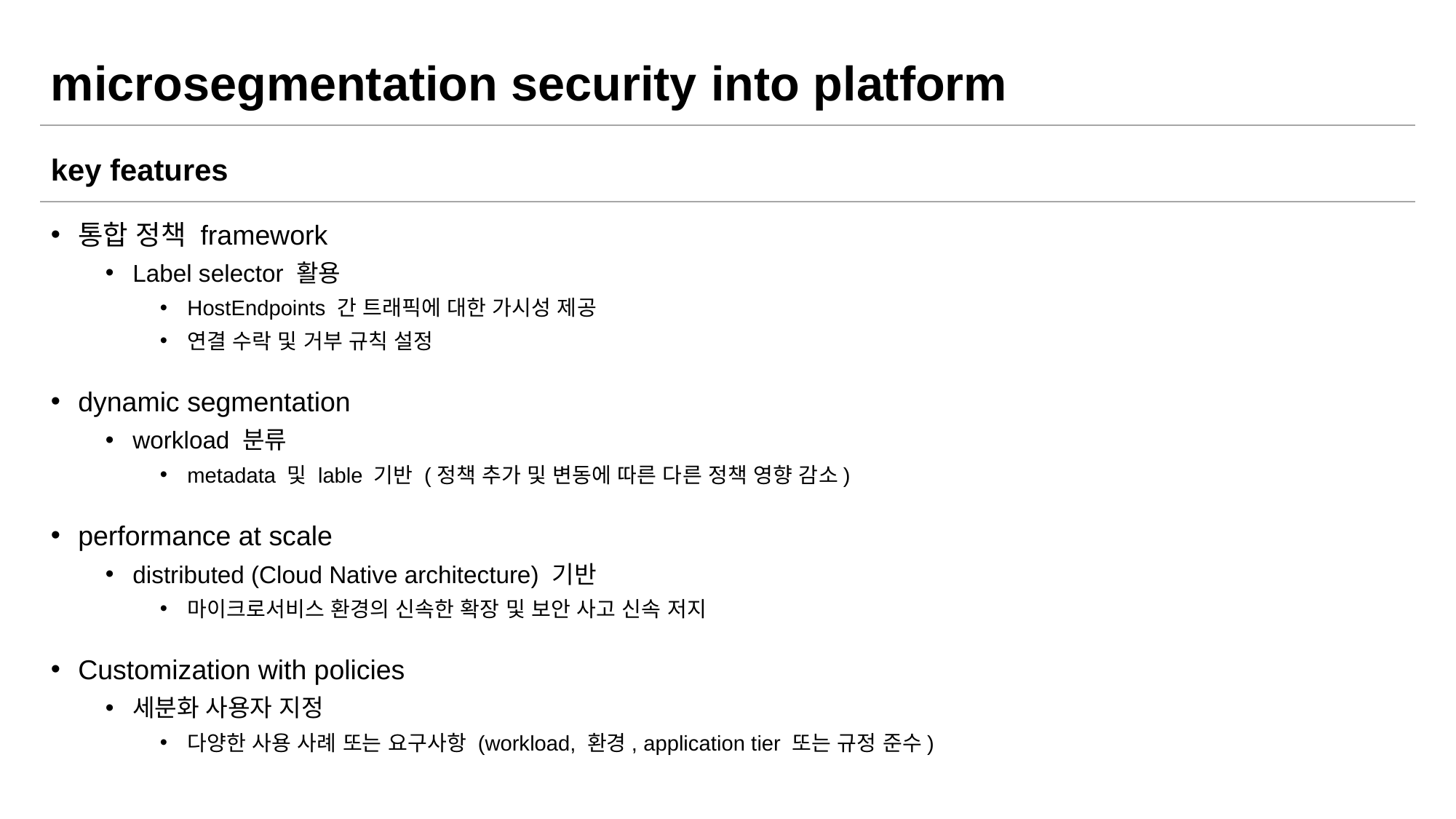

# microsegmentation security into platform
key features
통합 정책 framework
Label selector 활용
HostEndpoints 간 트래픽에 대한 가시성 제공
연결 수락 및 거부 규칙 설정
dynamic segmentation
workload 분류
metadata 및 lable 기반 (정책 추가 및 변동에 따른 다른 정책 영향 감소)
performance at scale
distributed (Cloud Native architecture) 기반
마이크로서비스 환경의 신속한 확장 및 보안 사고 신속 저지
Customization with policies
세분화 사용자 지정
다양한 사용 사례 또는 요구사항 (workload, 환경, application tier 또는 규정 준수)